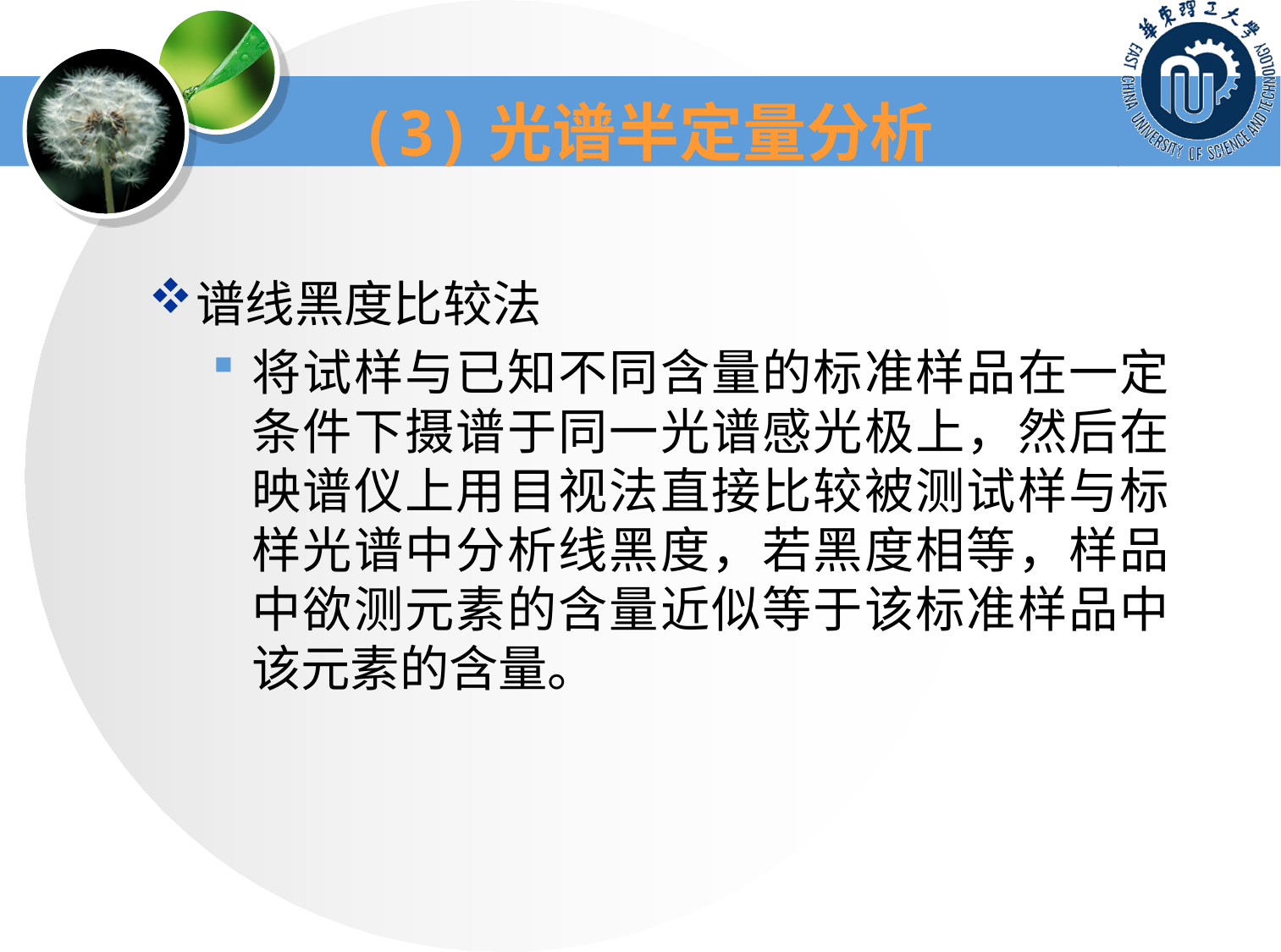

(3)光谱半定量分析
谱线黑度比较法
将试样与已知不同含量的标准样品在一定条件下摄谱于同一光谱感光极上，然后在映谱仪上用目视法直接比较被测试样与标样光谱中分析线黑度，若黑度相等，样品中欲测元素的含量近似等于该标准样品中该元素的含量。